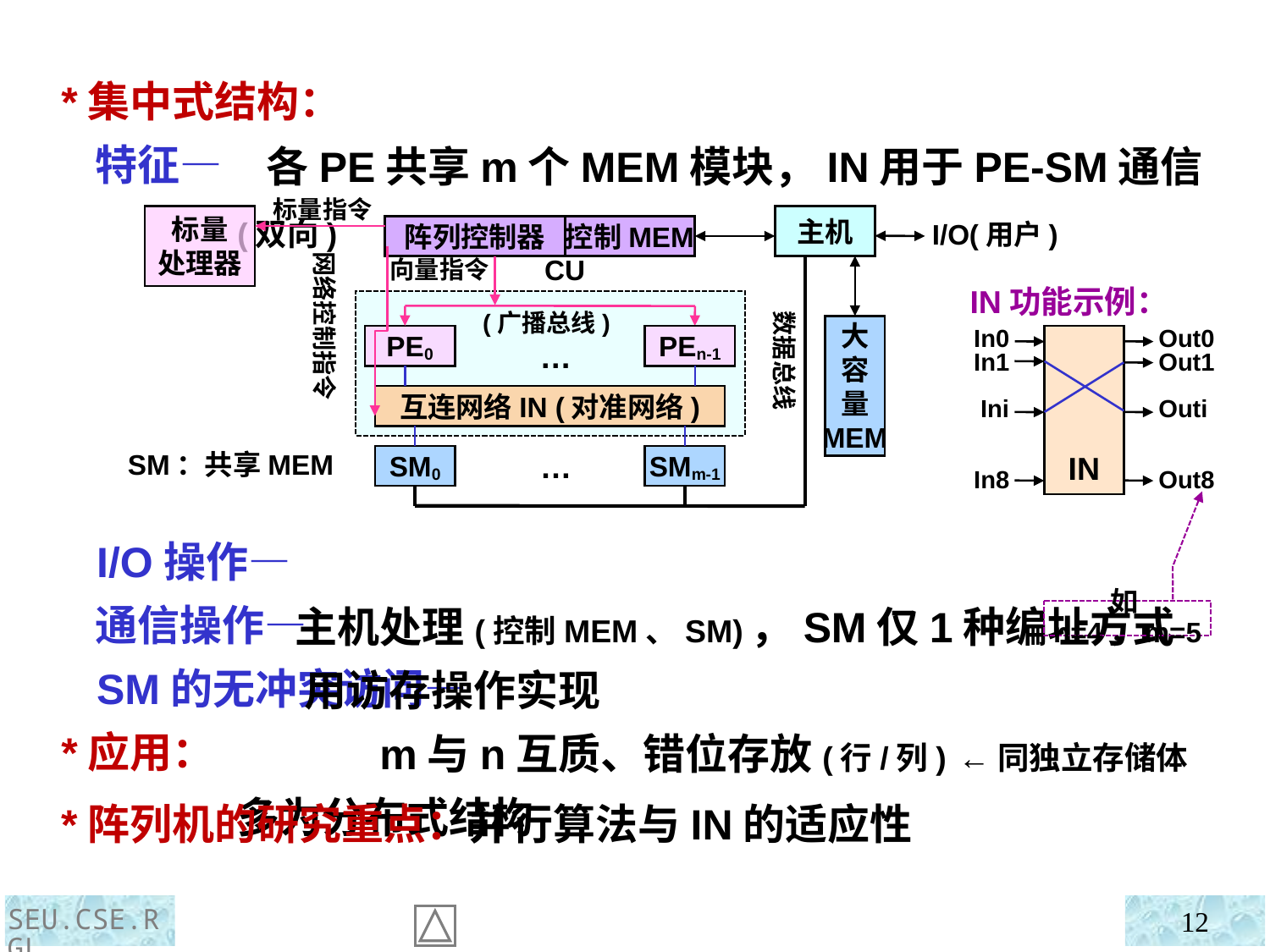

*集中式结构：
     特征—

     I/O操作—
     通信操作—
     SM的无冲突访问—
  *应用：
  各PE共享m个MEM模块，IN用于PE-SM通信(双向)

     主机处理(控制MEM、SM)，SM仅1种编址方式
      用访存操作实现
            m与n互质、错位存放(行/列) ←同独立存储体
多为分布式结构
标量指令
主机
标量
处理器
阵列控制器
控制MEM
I/O(用户)
网络控制指令
向量指令
CU

数据总线
(广播总线)
大
容
量
MEM
PE0
PEn-1
…
互连网络IN (对准网络)
 SM：共享MEM
SM0
…
SMm-1
IN功能示例：
In0
In1

Ini

In8

IN
Out0
Out1

Outi

Out8
如n=4，m=5
  *阵列机的研究重点：并行算法与IN的适应性
SEU.CSE.RGL
12